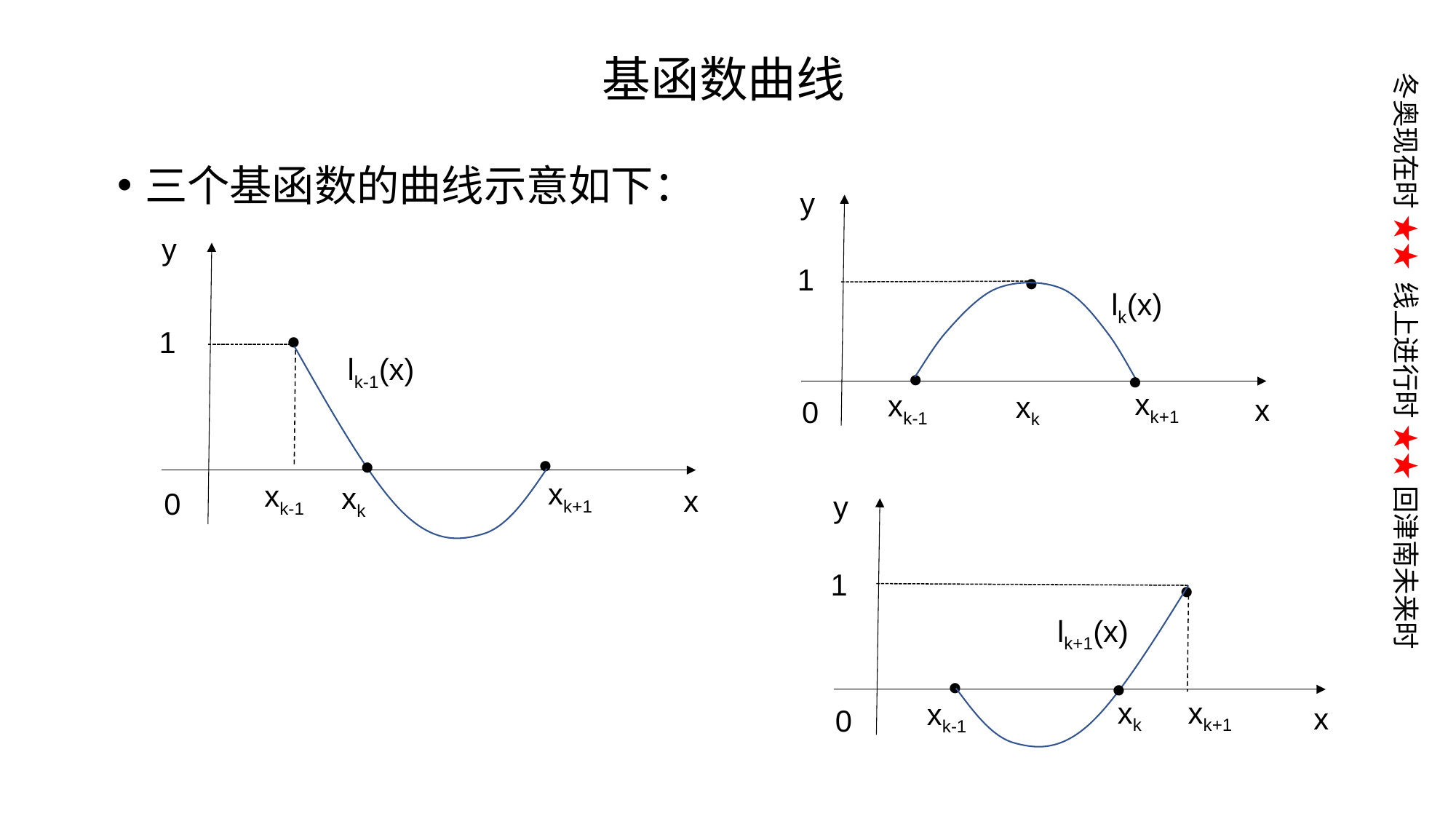

# 基函数曲线
三个基函数的曲线示意如下：
y
1
•
lk(x)
xk+1
xk-1
x
0
•

•
xk
y
1
•
lk-1(x)
xk+1
xk-1
x
0
•

•
xk
y
1
•
lk+1(x)
xk+1
xk-1
x
0
•

•
xk